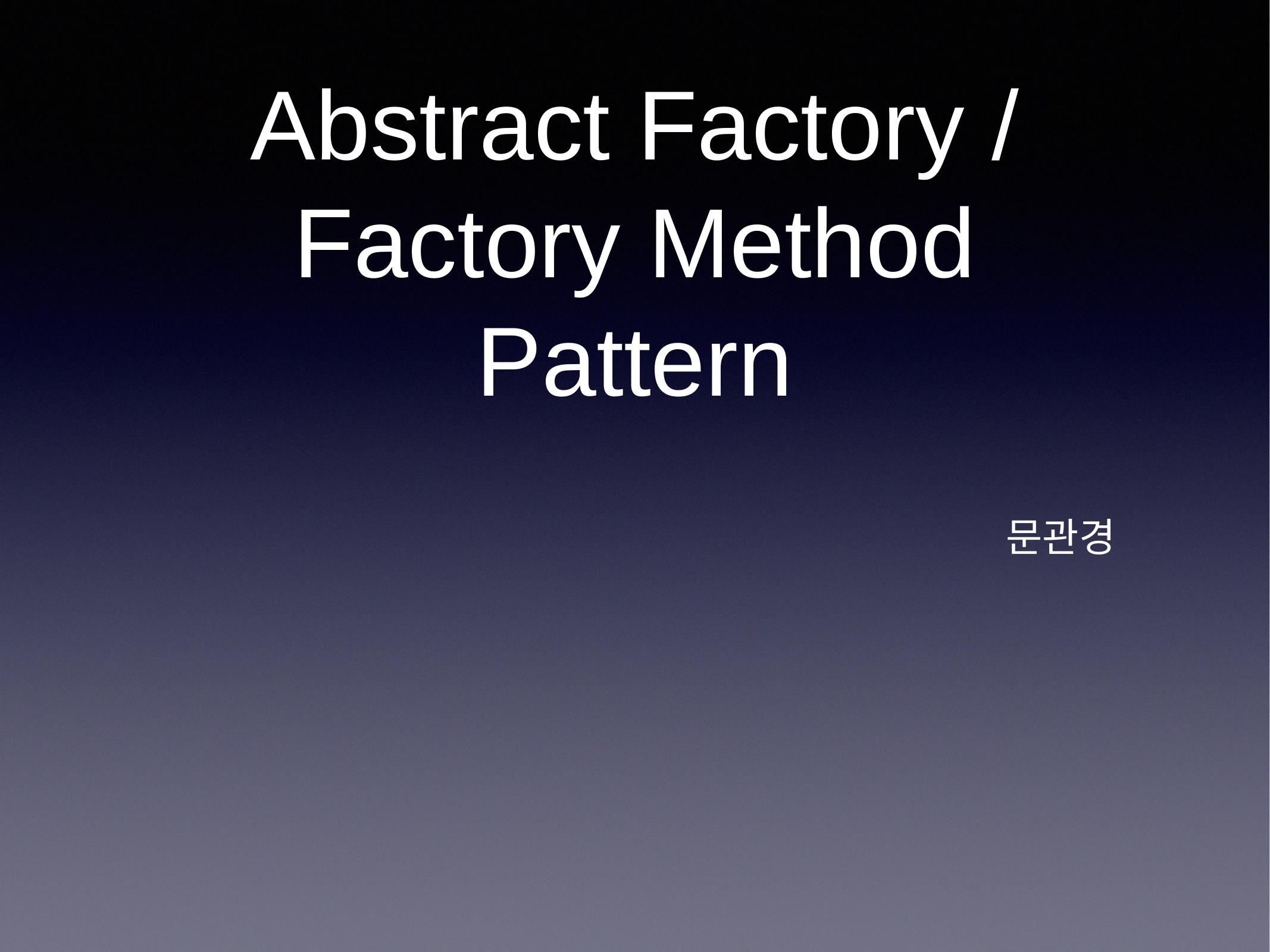

# Abstract Factory /
Factory Method Pattern
문관경